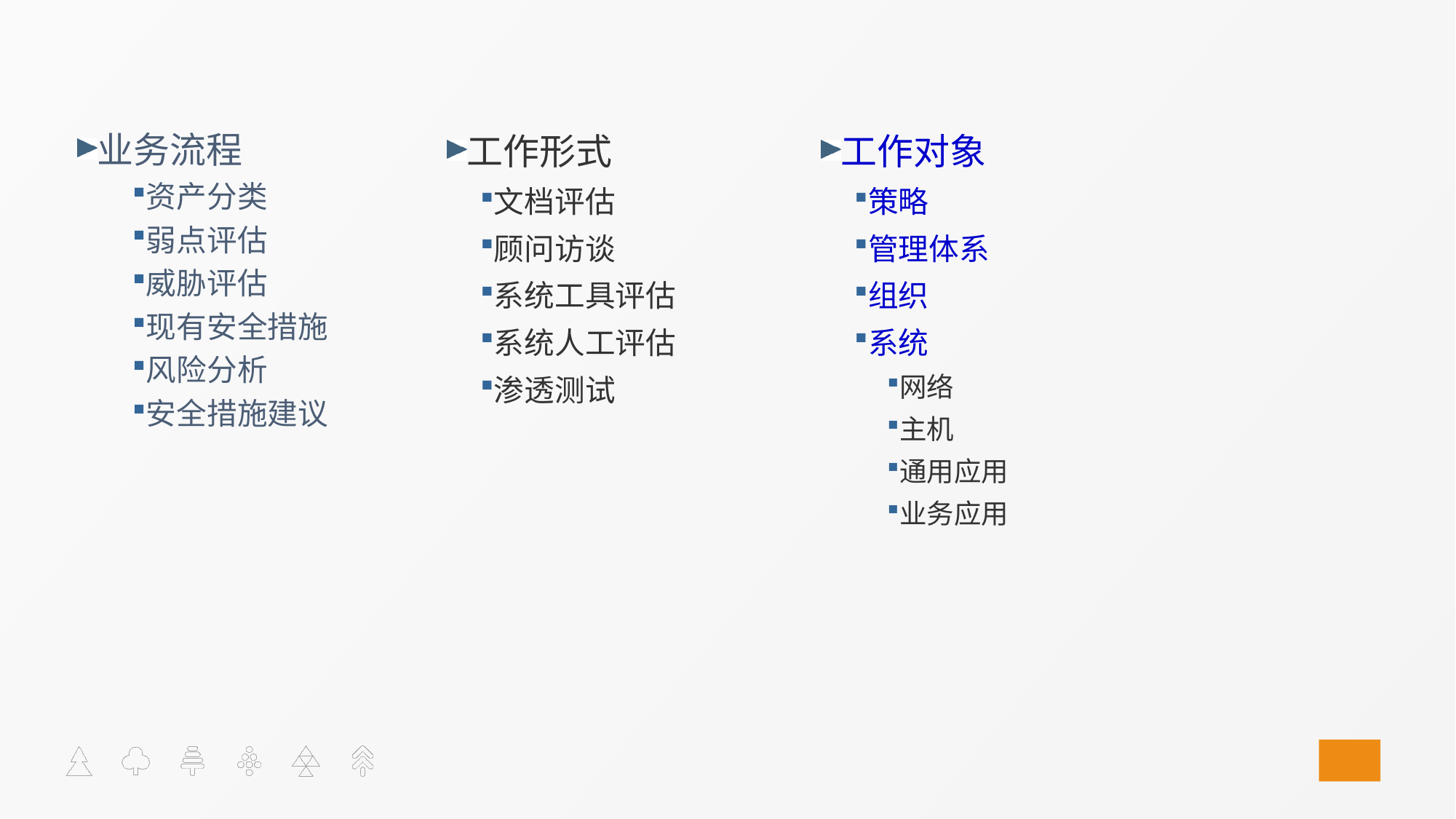

#
工作形式
文档评估
顾问访谈
系统工具评估
系统人工评估
渗透测试
工作对象
策略
管理体系
组织
系统
网络
主机
通用应用
业务应用

业务流程
资产分类
弱点评估
威胁评估
现有安全措施
风险分析
安全措施建议
7